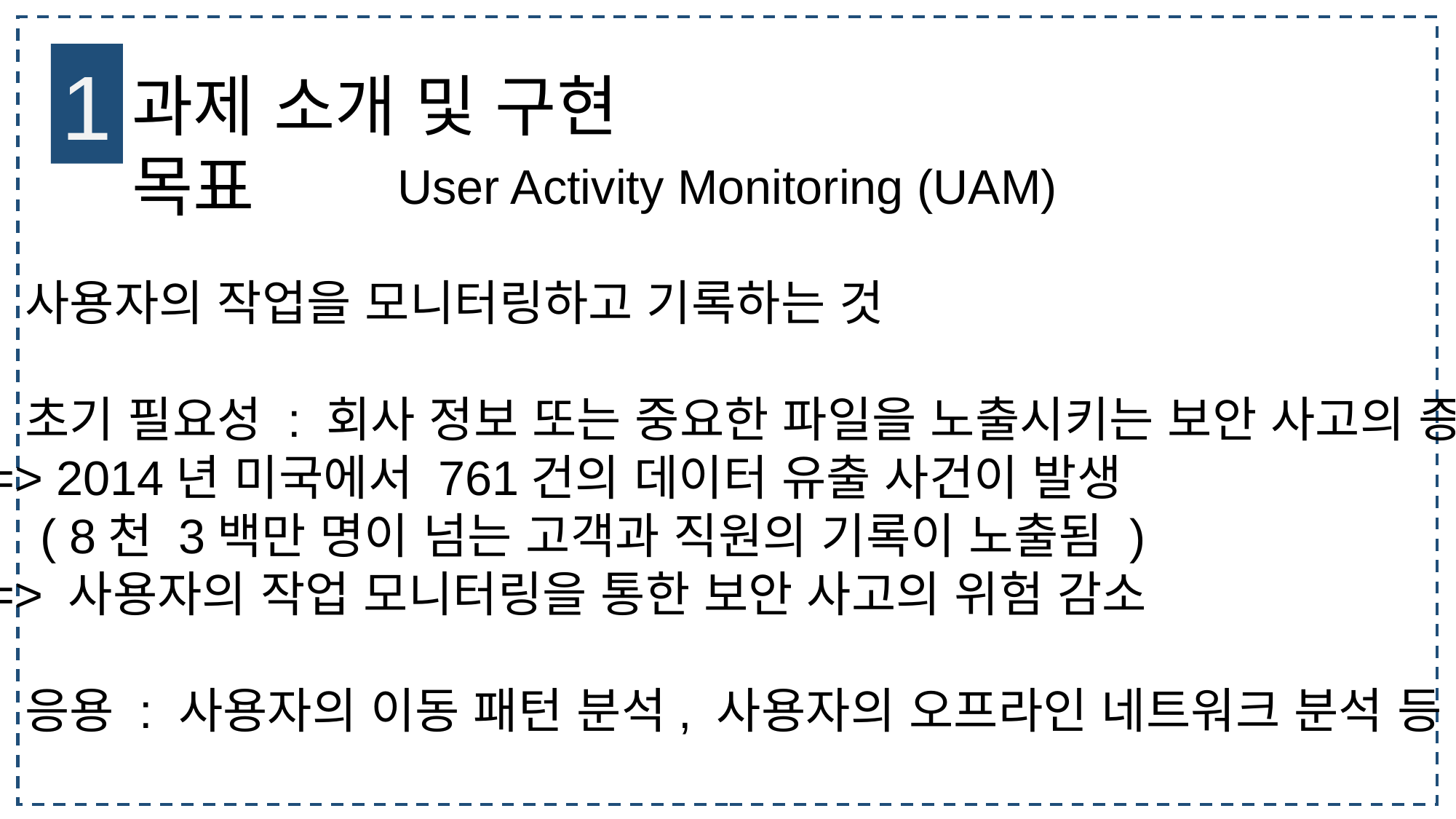

1
과제 소개 및 구현 목표
User Activity Monitoring (UAM)

 1. 사용자의 작업을 모니터링하고 기록하는 것

 2. 초기 필요성 : 회사 정보 또는 중요한 파일을 노출시키는 보안 사고의 증가
   => 2014년 미국에서 761건의 데이터 유출 사건이 발생
       ( 8천 3백만 명이 넘는 고객과 직원의 기록이 노출됨 )
   => 사용자의 작업 모니터링을 통한 보안 사고의 위험 감소

 3. 응용 : 사용자의 이동 패턴 분석, 사용자의 오프라인 네트워크 분석 등